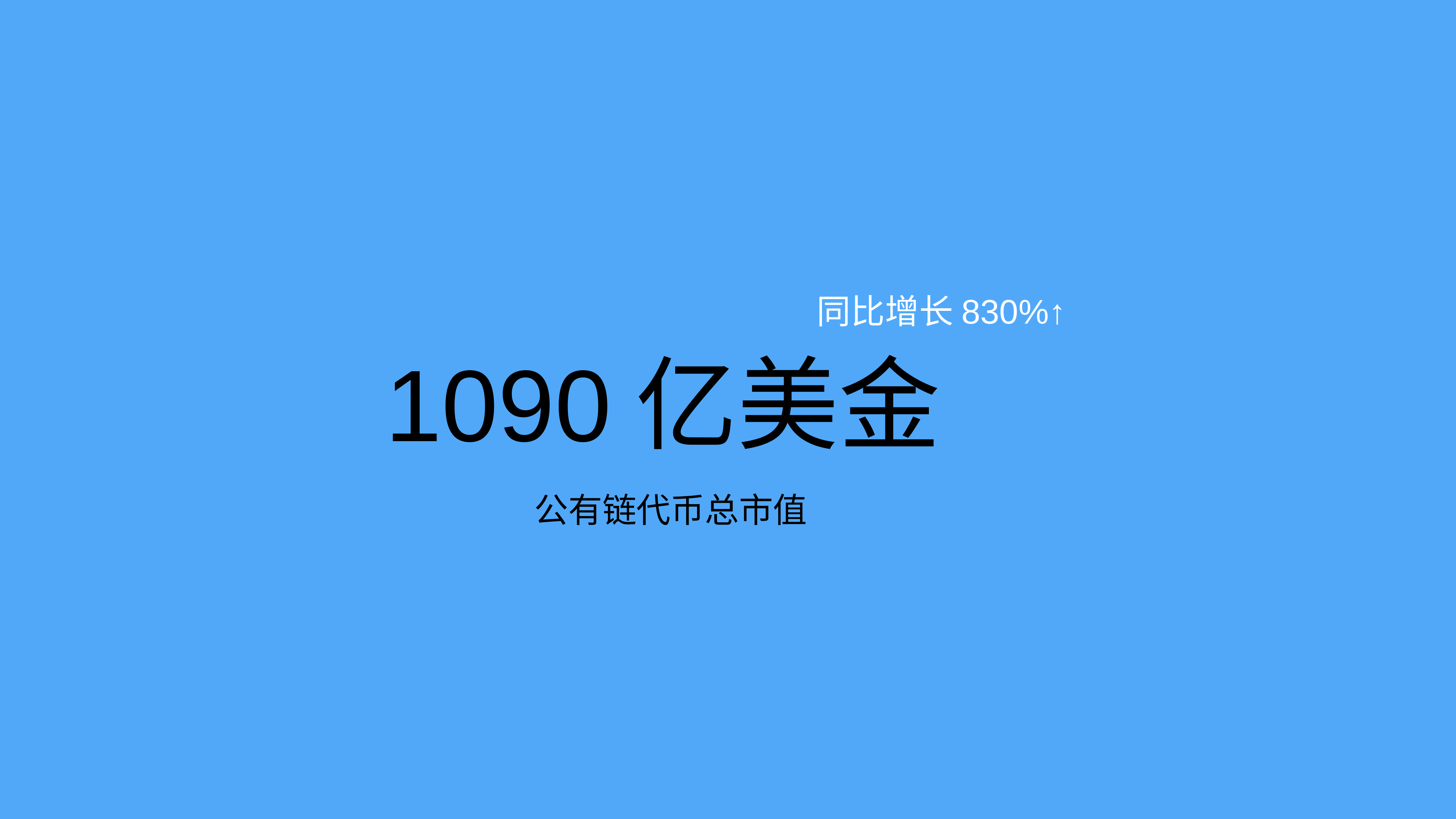

同比增长830%↑
$5B
1090亿美金
24-Hour Trade Volume
on Global Exchanges
公有链代币总市值